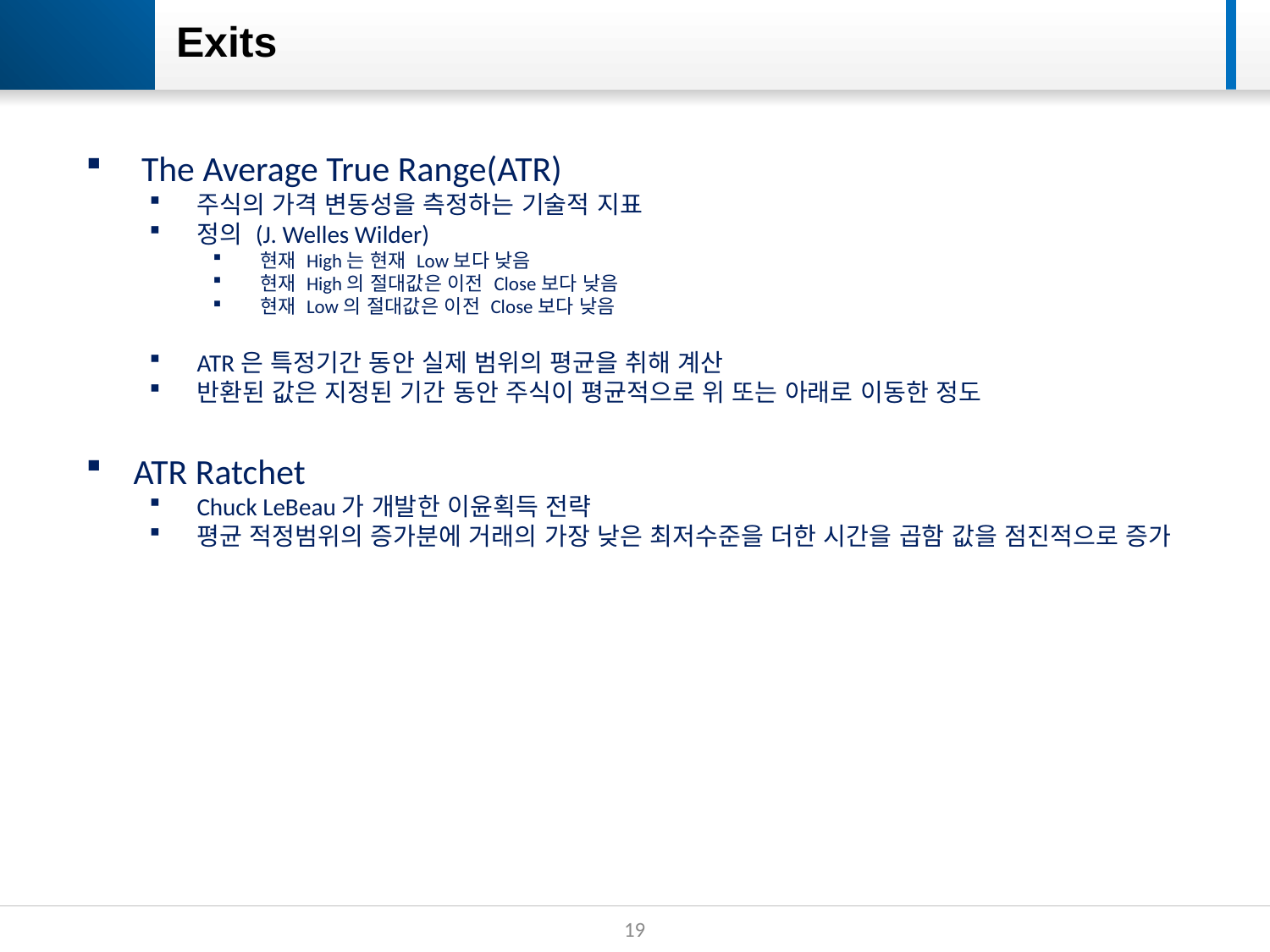

# Exits
 The Average True Range(ATR)
주식의 가격 변동성을 측정하는 기술적 지표
정의 (J. Welles Wilder)
현재 High는 현재 Low보다 낮음
현재 High의 절대값은 이전 Close보다 낮음
현재 Low의 절대값은 이전 Close보다 낮음

ATR은 특정기간 동안 실제 범위의 평균을 취해 계산
반환된 값은 지정된 기간 동안 주식이 평균적으로 위 또는 아래로 이동한 정도

ATR Ratchet
Chuck LeBeau가 개발한 이윤획득 전략
평균 적정범위의 증가분에 거래의 가장 낮은 최저수준을 더한 시간을 곱함 값을 점진적으로 증가